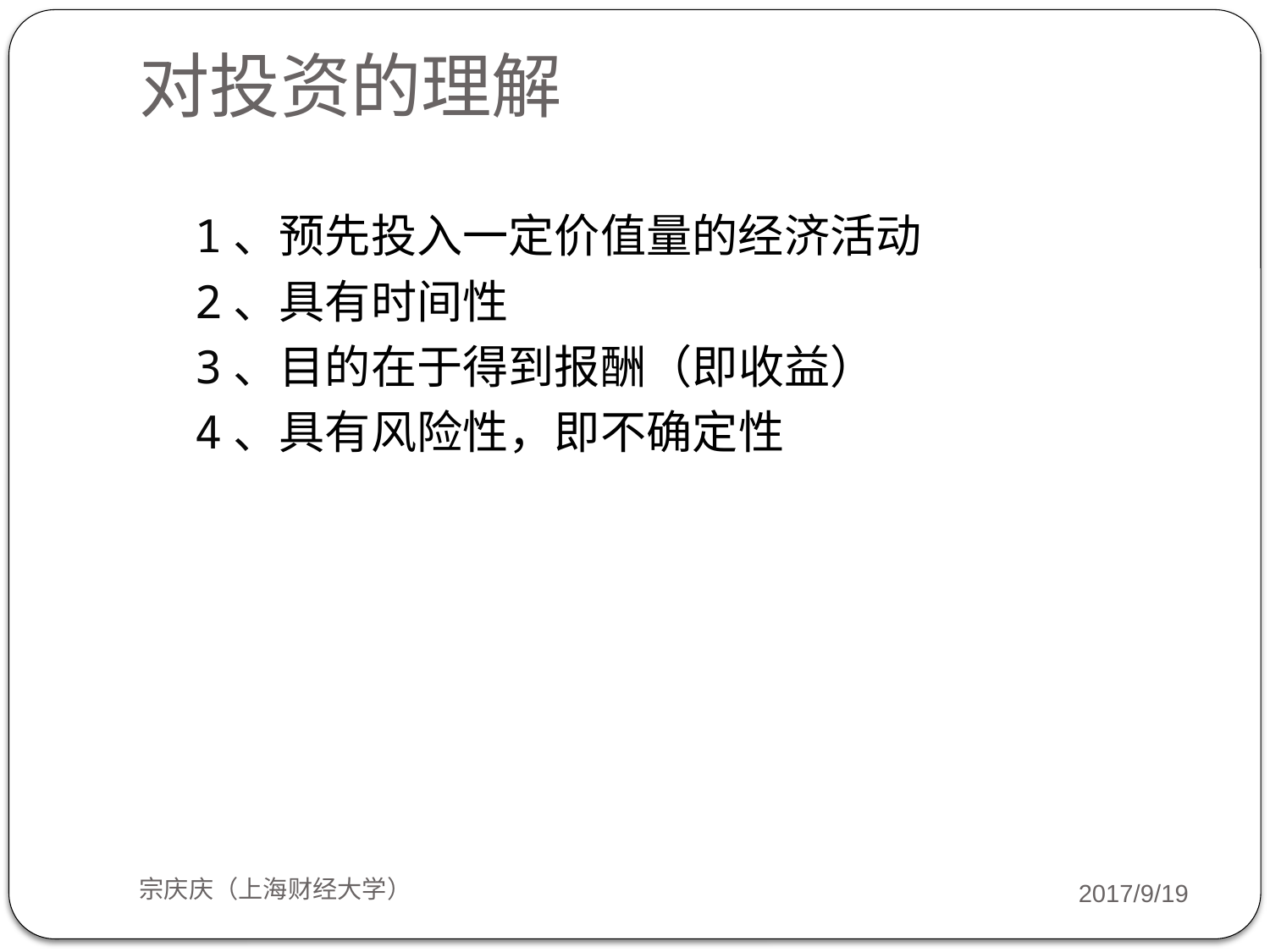

# 对投资的理解
  1、预先投入一定价值量的经济活动
  2、具有时间性
  3、目的在于得到报酬（即收益）
  4、具有风险性，即不确定性
宗庆庆（上海财经大学）
2017/9/19